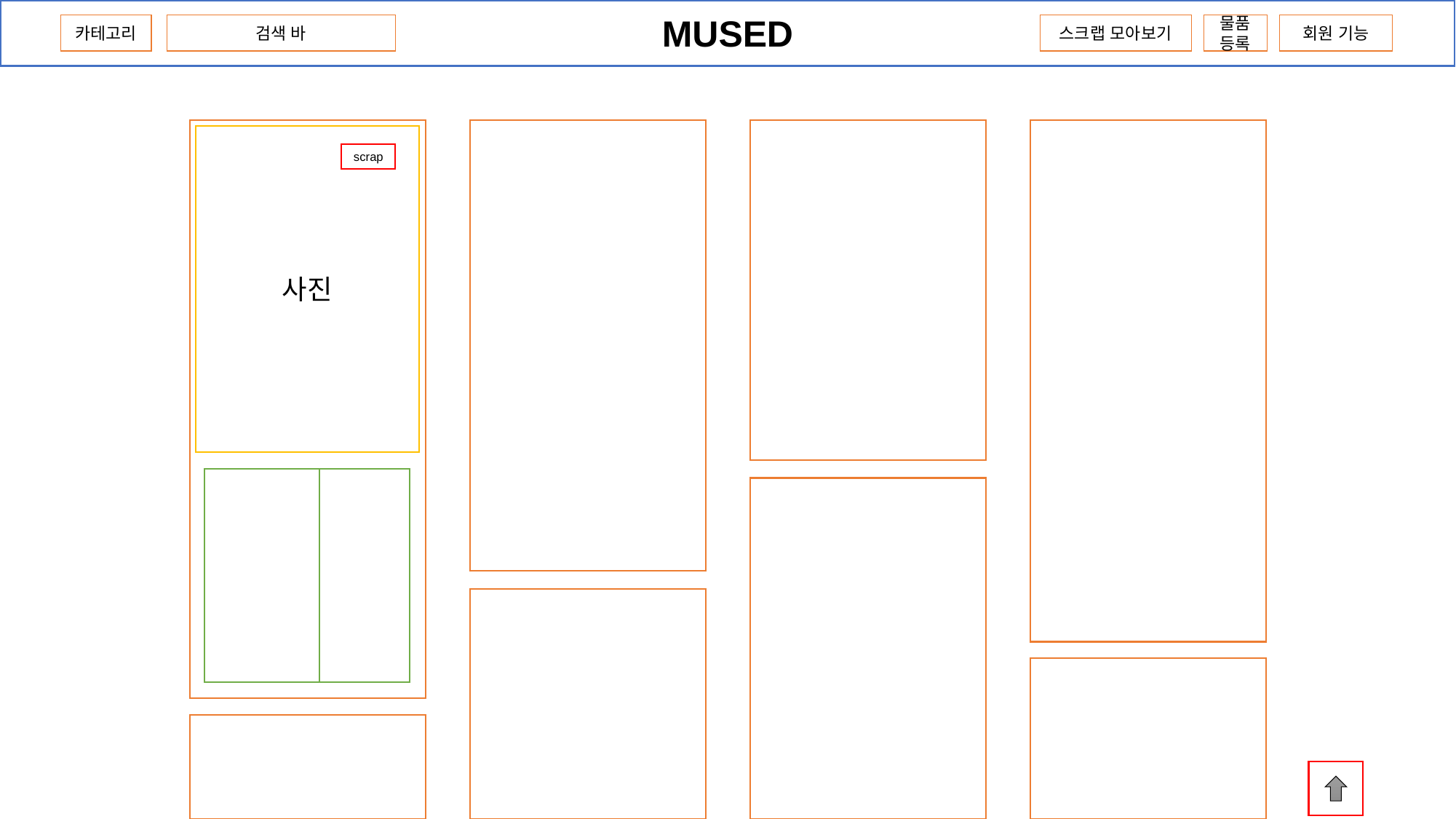

#
MUSED
카테고리
검색 바
스크랩 모아보기
물품 등록
회원 기능

ㅇ

사진
scrap